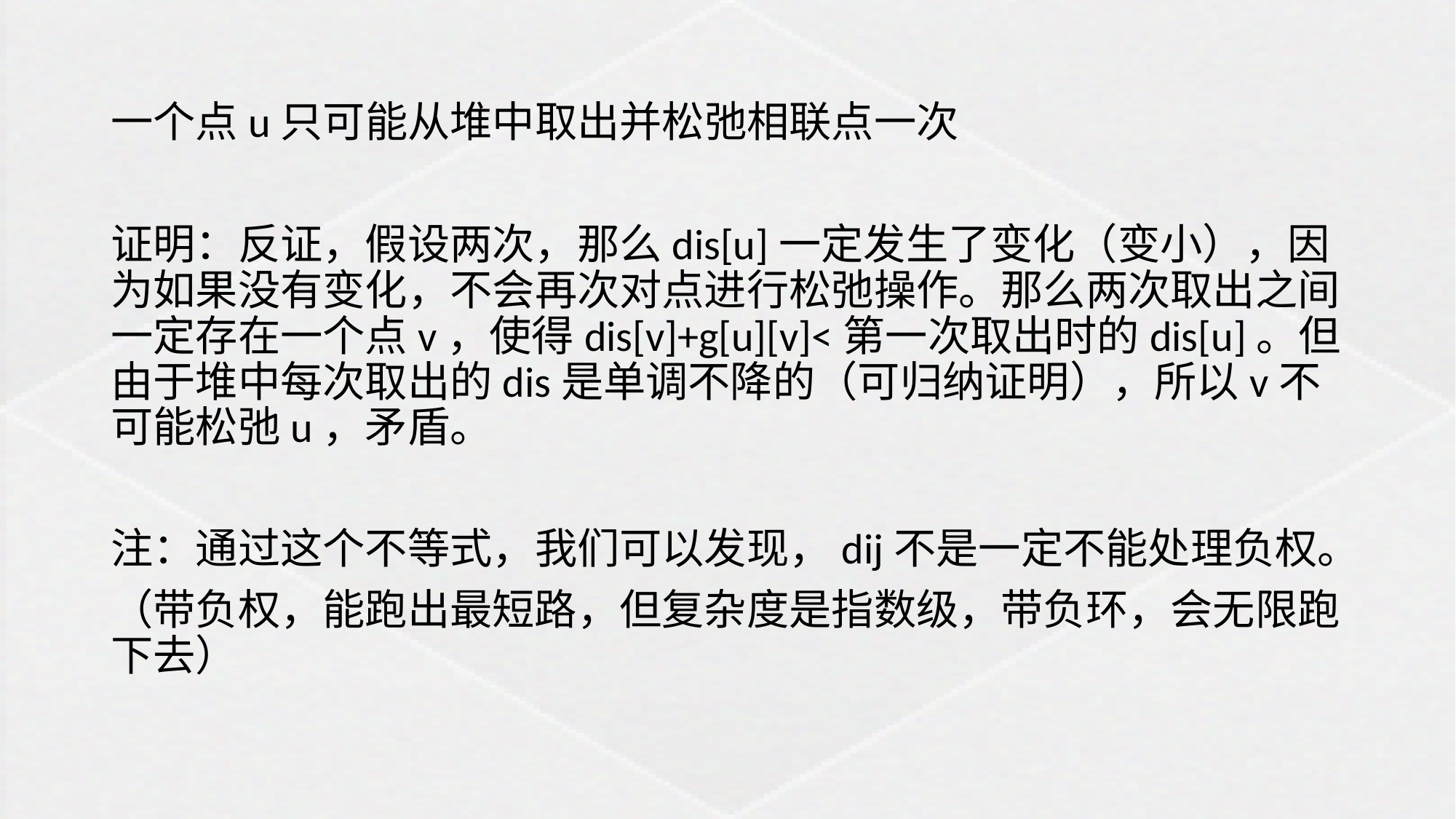

一个点u只可能从堆中取出并松弛相联点一次

证明：反证，假设两次，那么dis[u]一定发生了变化（变小），因为如果没有变化，不会再次对点进行松弛操作。那么两次取出之间一定存在一个点v，使得dis[v]+g[u][v]<第一次取出时的dis[u]。但由于堆中每次取出的dis是单调不降的（可归纳证明），所以v不可能松弛u，矛盾。

注：通过这个不等式，我们可以发现，dij不是一定不能处理负权。
（带负权，能跑出最短路，但复杂度是指数级，带负环，会无限跑下去）